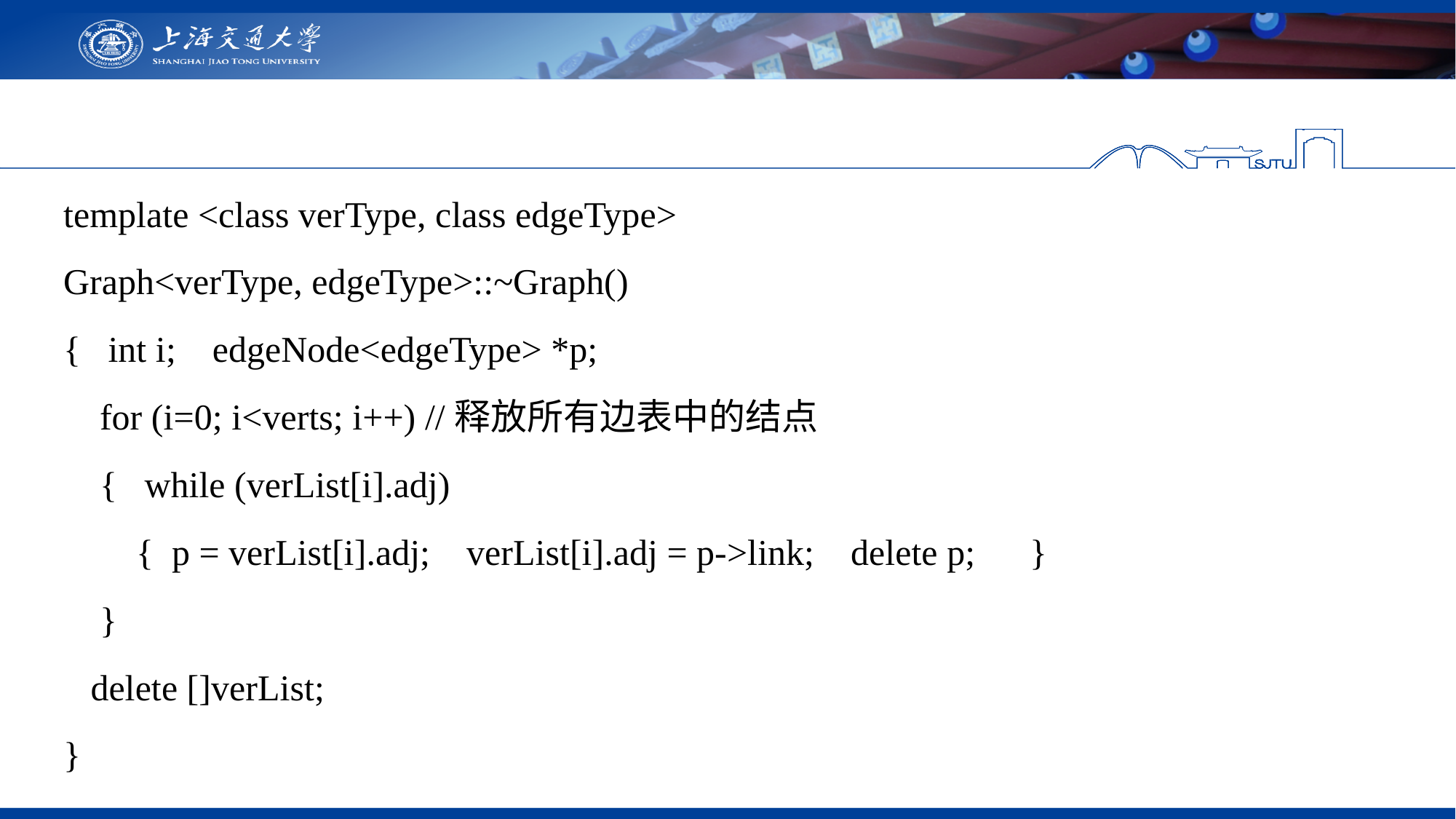

template <class verType, class edgeType>
Graph<verType, edgeType>::~Graph()
{   int i;    edgeNode<edgeType> *p;
    for (i=0; i<verts; i++) //释放所有边表中的结点
    {   while (verList[i].adj)
        {  p = verList[i].adj;    verList[i].adj = p->link;    delete p;      }
    }
   delete []verList;
}